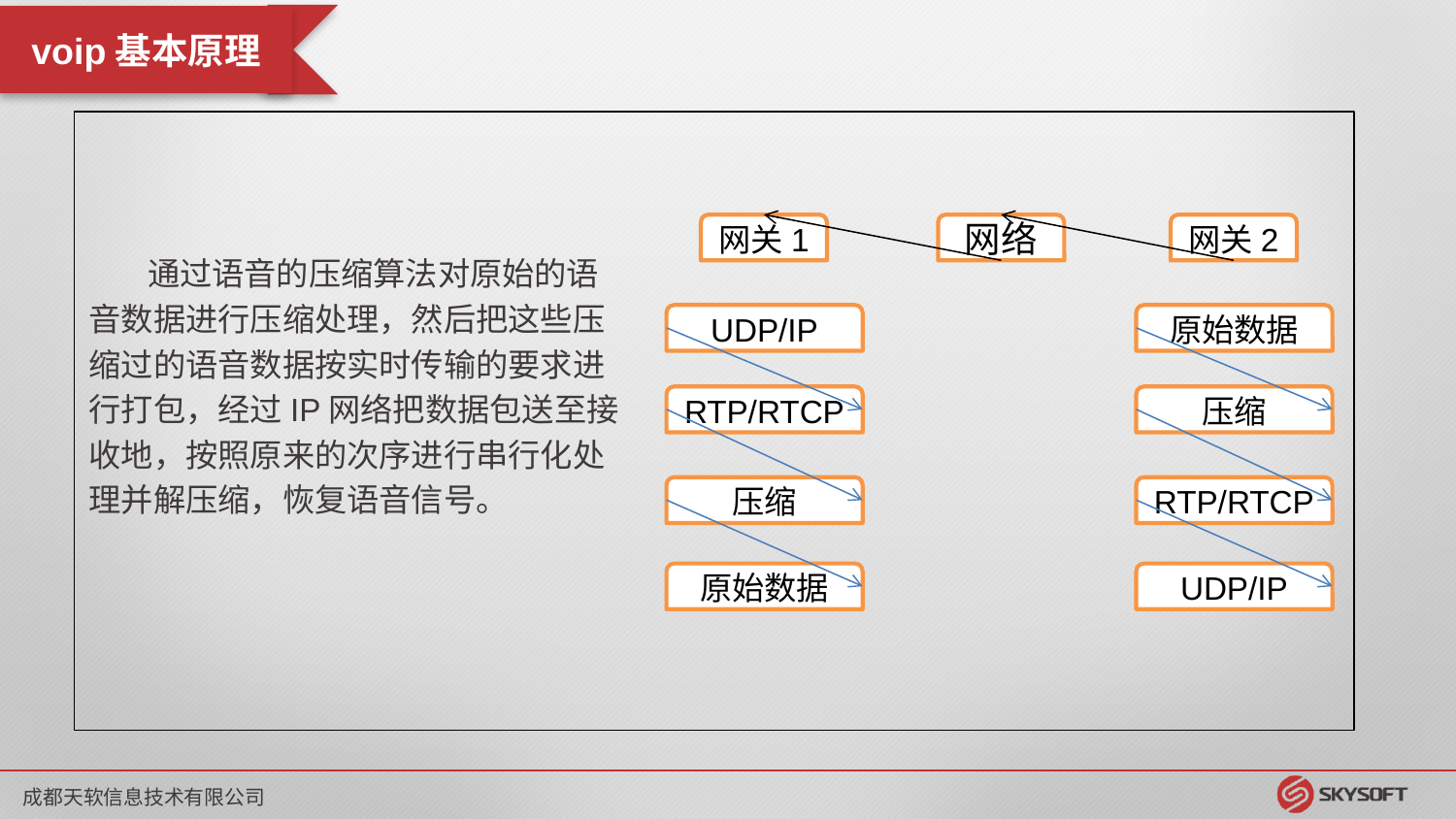

voip基本原理

       通过语音的压缩算法对原始的语
音数据进行压缩处理，然后把这些压
缩过的语音数据按实时传输的要求进
行打包，经过IP网络把数据包送至接
收地，按照原来的次序进行串行化处
理并解压缩，恢复语音信号。
网关1
网络
网关2
UDP/IP
原始数据
RTP/RTCP
压缩
压缩
RTP/RTCP
原始数据
UDP/IP
成都天软信息技术有限公司

4